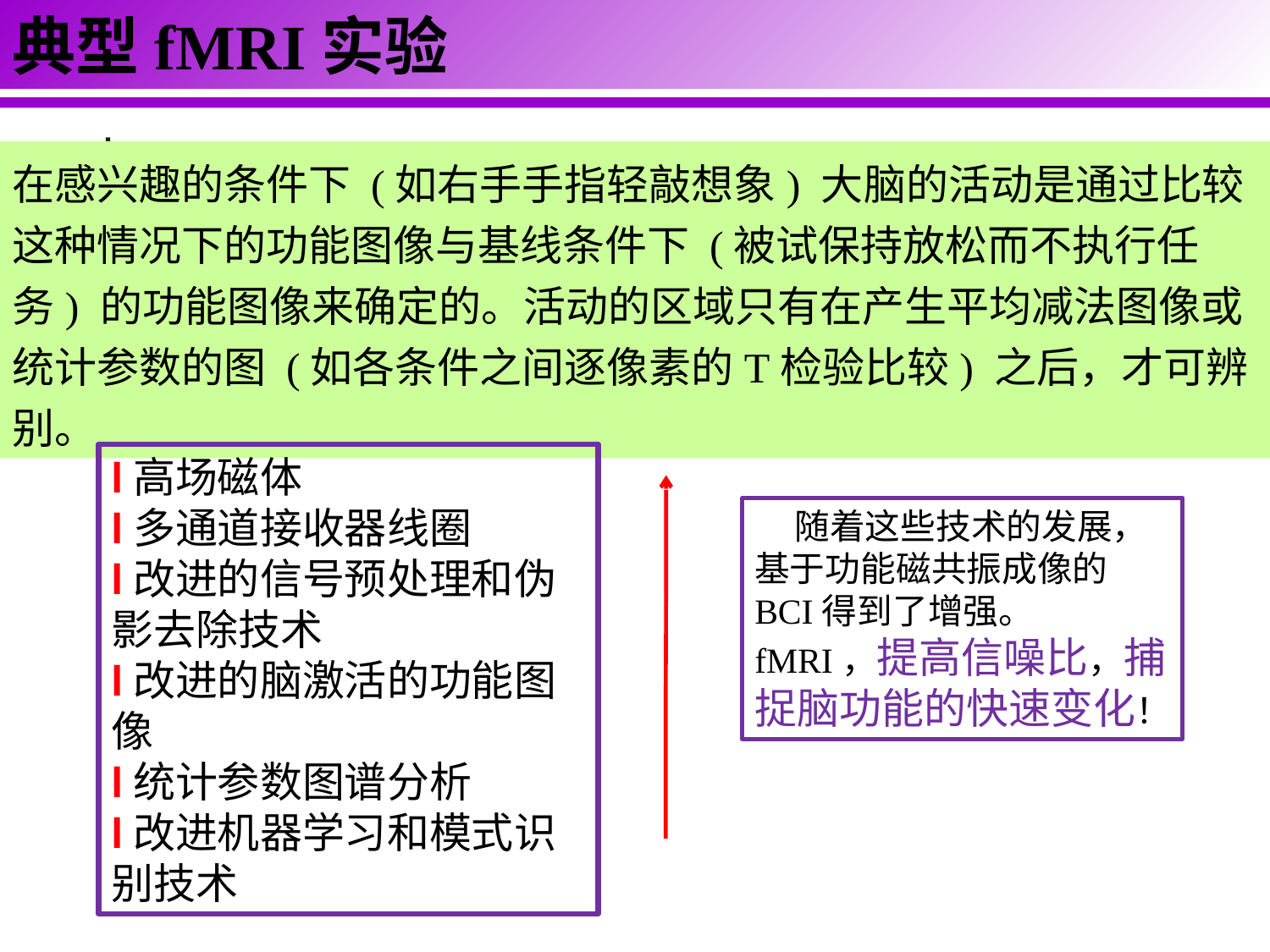

典型fMRI实验

在感兴趣的条件下 (如右手手指轻敲想象) 大脑的活动是通过比较这种情况下的功能图像与基线条件下 (被试保持放松而不执行任务) 的功能图像来确定的。活动的区域只有在产生平均减法图像或统计参数的图 (如各条件之间逐像素的T检验比较) 之后，才可辨别。
l高场磁体
l多通道接收器线圈
l改进的信号预处理和伪影去除技术
l改进的脑激活的功能图像
l统计参数图谱分析
l改进机器学习和模式识别技术
    随着这些技术的发展，基于功能磁共振成像的BCI得到了增强。
fMRI，提高信噪比，捕捉脑功能的快速变化！